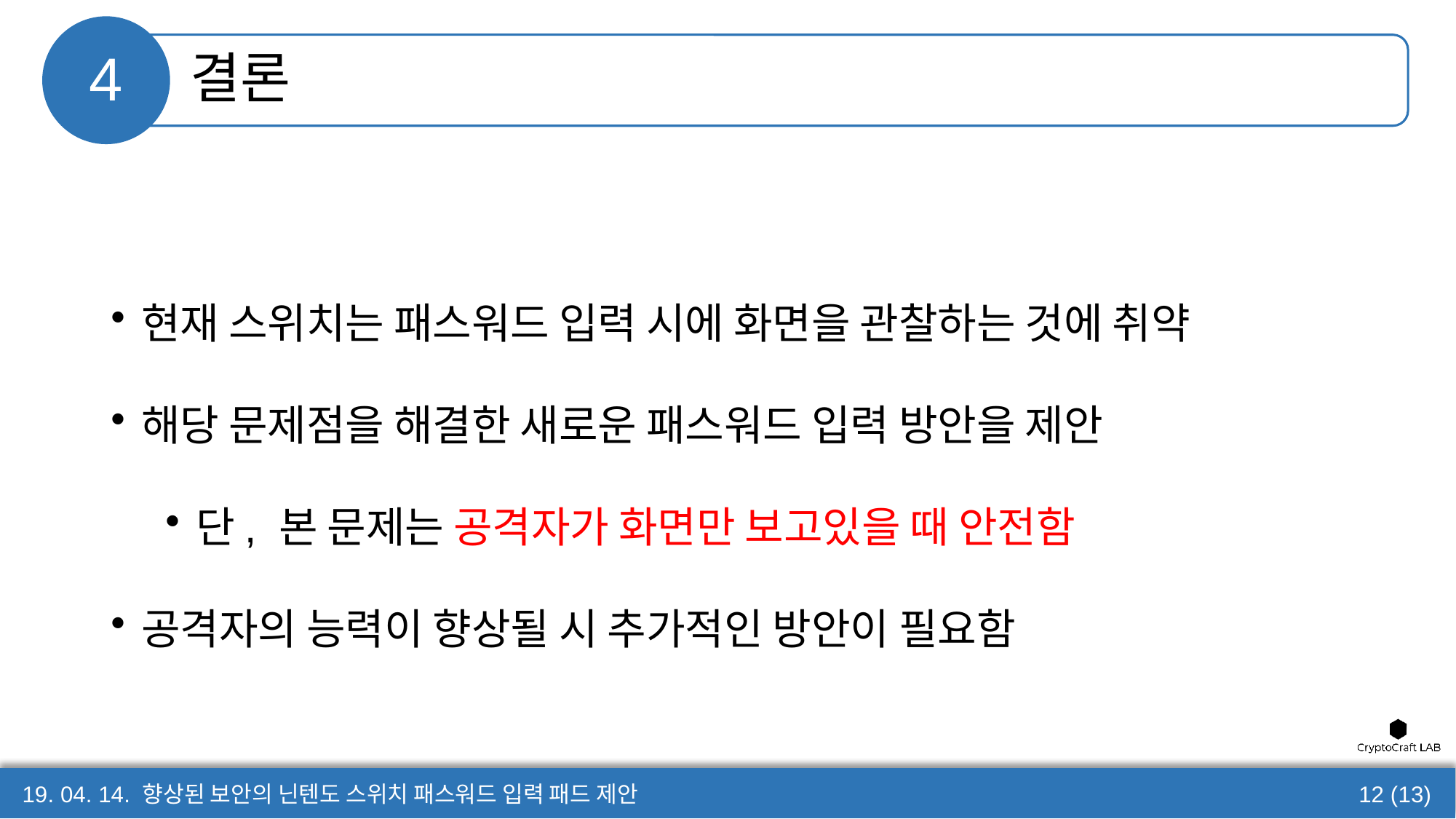

# 결론
4
현재 스위치는 패스워드 입력 시에 화면을 관찰하는 것에 취약
해당 문제점을 해결한 새로운 패스워드 입력 방안을 제안
단, 본 문제는 공격자가 화면만 보고있을 때 안전함
공격자의 능력이 향상될 시 추가적인 방안이 필요함